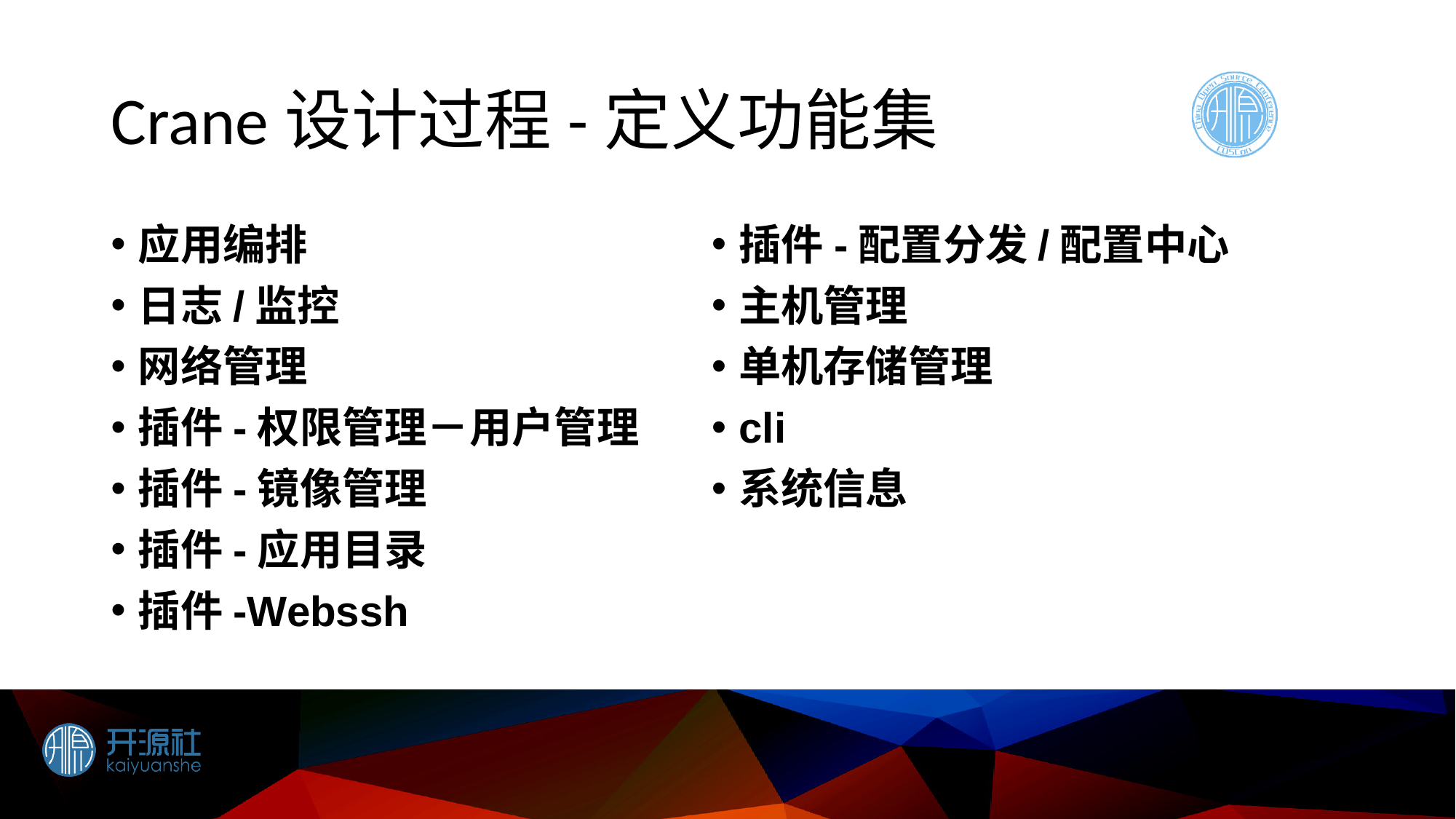

# Crane设计过程-定义功能集
插件-配置分发/配置中心
主机管理
单机存储管理
cli
系统信息
应用编排
日志/监控
网络管理
插件-权限管理－用户管理
插件-镜像管理
插件-应用目录
插件-Webssh